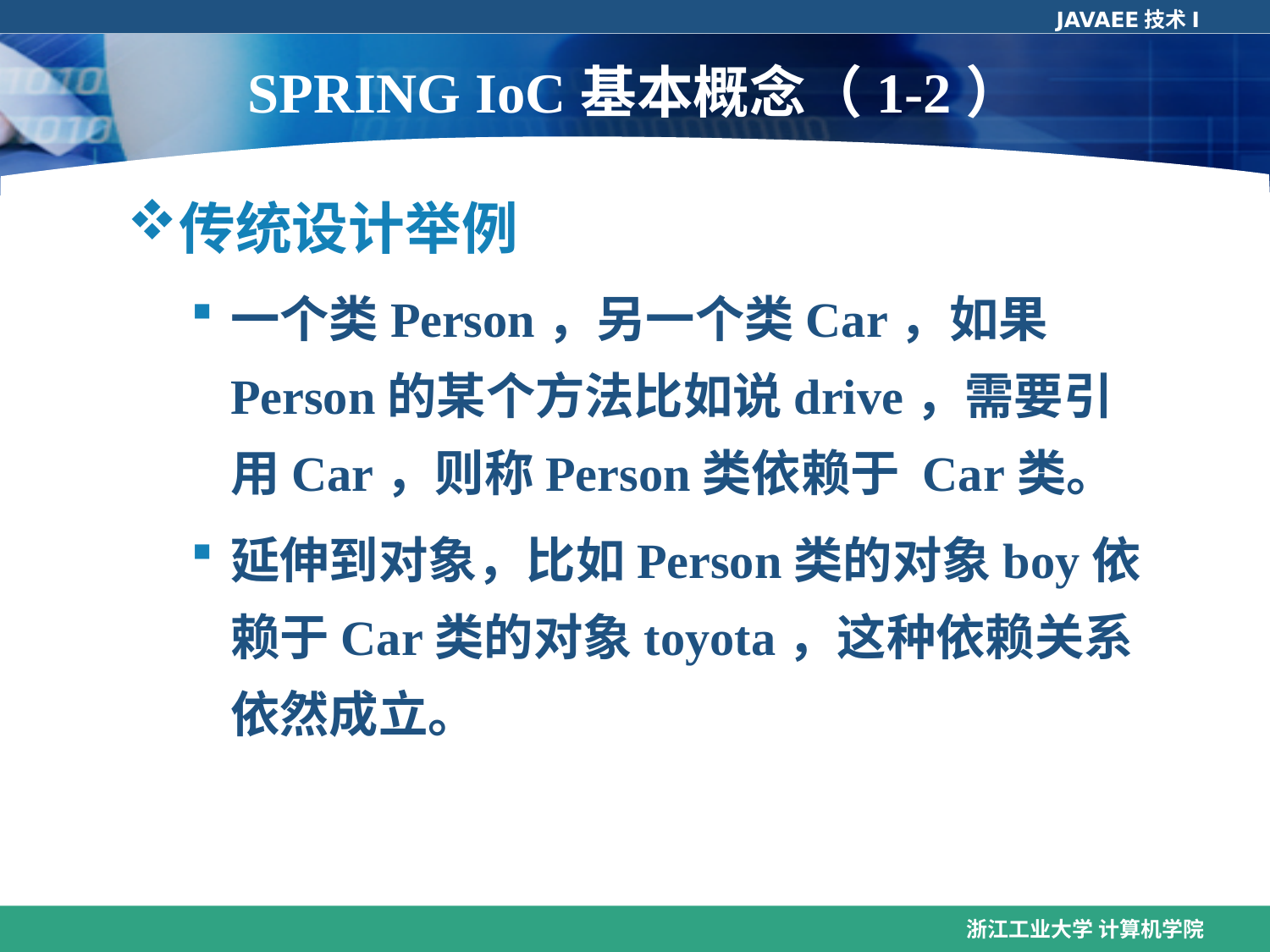

# SPRING IoC基本概念（1-2）
传统设计举例
一个类Person，另一个类Car，如果Person的某个方法比如说drive，需要引用Car，则称Person类依赖于 Car类。
延伸到对象，比如Person类的对象boy依赖于Car类的对象toyota，这种依赖关系依然成立。